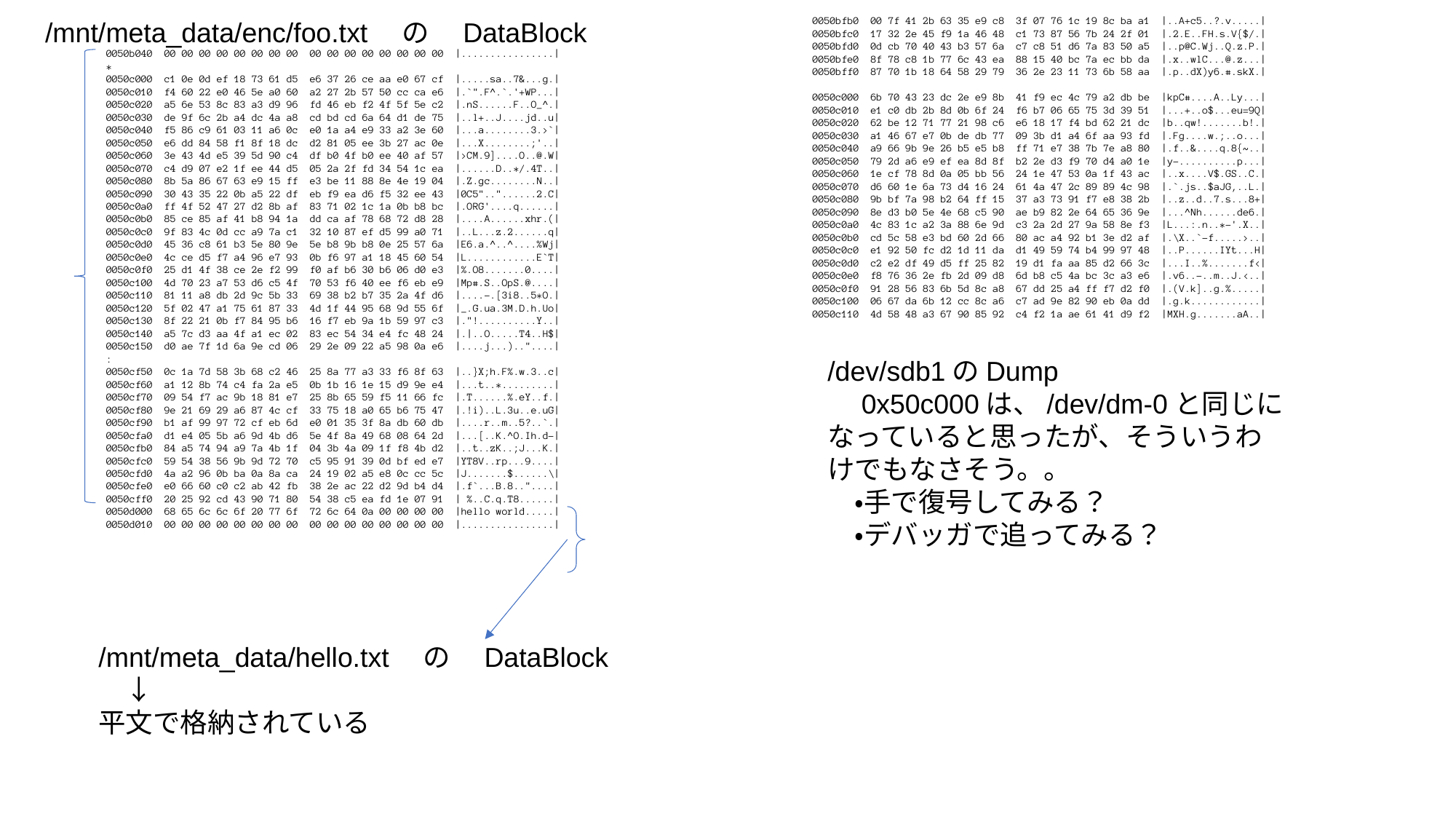

0050bfb0  00 7f 41 2b 63 35 e9 c8  3f 07 76 1c 19 8c ba a1  |..A+c5..?.v.....|
0050bfc0  17 32 2e 45 f9 1a 46 48  c1 73 87 56 7b 24 2f 01  |.2.E..FH.s.V{$/.|
0050bfd0  0d cb 70 40 43 b3 57 6a  c7 c8 51 d6 7a 83 50 a5  |..p@C.Wj..Q.z.P.|
0050bfe0  8f 78 c8 1b 77 6c 43 ea  88 15 40 bc 7a ec bb da  |.x..wlC...@.z...|
0050bff0  87 70 1b 18 64 58 29 79  36 2e 23 11 73 6b 58 aa  |.p..dX)y6.#.skX.|

0050c000  6b 70 43 23 dc 2e e9 8b  41 f9 ec 4c 79 a2 db be  |kpC#....A..Ly...|
0050c010  e1 c0 db 2b 8d 0b 6f 24  f6 b7 06 65 75 3d 39 51  |...+..o$...eu=9Q|
0050c020  62 be 12 71 77 21 98 c6  e6 18 17 f4 bd 62 21 dc  |b..qw!.......b!.|
0050c030  a1 46 67 e7 0b de db 77  09 3b d1 a4 6f aa 93 fd  |.Fg....w.;..o...|
0050c040  a9 66 9b 9e 26 b5 e5 b8  ff 71 e7 38 7b 7e a8 80  |.f..&....q.8{~..|
0050c050  79 2d a6 e9 ef ea 8d 8f  b2 2e d3 f9 70 d4 a0 1e  |y-..........p...|
0050c060  1e cf 78 8d 0a 05 bb 56  24 1e 47 53 0a 1f 43 ac  |..x....V$.GS..C.|
0050c070  d6 60 1e 6a 73 d4 16 24  61 4a 47 2c 89 89 4c 98  |.`.js..$aJG,..L.|
0050c080  9b bf 7a 98 b2 64 ff 15  37 a3 73 91 f7 e8 38 2b  |..z..d..7.s...8+|
0050c090  8e d3 b0 5e 4e 68 c5 90  ae b9 82 2e 64 65 36 9e  |...^Nh......de6.|
0050c0a0  4c 83 1c a2 3a 88 6e 9d  c3 2a 2d 27 9a 58 8e f3  |L...:.n..*-'.X..|
0050c0b0  cd 5c 58 e3 bd 60 2d 66  80 ac a4 92 b1 3e d2 af  |.\X..`-f.....>..|
0050c0c0  e1 92 50 fc d2 1d 11 da  d1 49 59 74 b4 99 97 48  |..P......IYt...H|
0050c0d0  c2 e2 df 49 d5 ff 25 82  19 d1 fa aa 85 d2 66 3c  |...I..%.......f<|
0050c0e0  f8 76 36 2e fb 2d 09 d8  6d b8 c5 4a bc 3c a3 e6  |.v6..-..m..J.<..|
0050c0f0  91 28 56 83 6b 5d 8c a8  67 dd 25 a4 ff f7 d2 f0  |.(V.k]..g.%.....|
0050c100  06 67 da 6b 12 cc 8c a6  c7 ad 9e 82 90 eb 0a dd  |.g.k............|
0050c110  4d 58 48 a3 67 90 85 92  c4 f2 1a ae 61 41 d9 f2  |MXH.g.......aA..|
/mnt/meta_data/enc/foo.txt　の　DataBlock
0050b040  00 00 00 00 00 00 00 00  00 00 00 00 00 00 00 00  |................|
*
0050c000  c1 0e 0d ef 18 73 61 d5  e6 37 26 ce aa e0 67 cf  |.....sa..7&...g.|
0050c010  f4 60 22 e0 46 5e a0 60  a2 27 2b 57 50 cc ca e6  |.`".F^.`.'+WP...|
0050c020  a5 6e 53 8c 83 a3 d9 96  fd 46 eb f2 4f 5f 5e c2  |.nS......F..O_^.|
0050c030  de 9f 6c 2b a4 dc 4a a8  cd bd cd 6a 64 d1 de 75  |..l+..J....jd..u|
0050c040  f5 86 c9 61 03 11 a6 0c  e0 1a a4 e9 33 a2 3e 60  |...a........3.>`|
0050c050  e6 dd 84 58 f1 8f 18 dc  d2 81 05 ee 3b 27 ac 0e  |...X........;'..|
0050c060  3e 43 4d e5 39 5d 90 c4  df b0 4f b0 ee 40 af 57  |>CM.9]....O..@.W|
0050c070  c4 d9 07 e2 1f ee 44 d5  05 2a 2f fd 34 54 1c ea  |......D..*/.4T..|
0050c080  8b 5a 86 67 63 e9 15 ff  e3 be 11 88 8e 4e 19 04  |.Z.gc........N..|
0050c090  30 43 35 22 0b a5 22 df  eb f9 ea d6 f5 32 ee 43  |0C5".."......2.C|
0050c0a0  ff 4f 52 47 27 d2 8b af  83 71 02 1c 1a 0b b8 bc  |.ORG'....q......|
0050c0b0  85 ce 85 af 41 b8 94 1a  dd ca af 78 68 72 d8 28  |....A......xhr.(|
0050c0c0  9f 83 4c 0d cc a9 7a c1  32 10 87 ef d5 99 a0 71  |..L...z.2......q|
0050c0d0  45 36 c8 61 b3 5e 80 9e  5e b8 9b b8 0e 25 57 6a  |E6.a.^..^....%Wj|
0050c0e0  4c ce d5 f7 a4 96 e7 93  0b f6 97 a1 18 45 60 54  |L............E`T|
0050c0f0  25 d1 4f 38 ce 2e f2 99  f0 af b6 30 b6 06 d0 e3  |%.O8.......0....|
0050c100  4d 70 23 a7 53 d6 c5 4f  70 53 f6 40 ee f6 eb e9  |Mp#.S..OpS.@....|
0050c110  81 11 a8 db 2d 9c 5b 33  69 38 b2 b7 35 2a 4f d6  |....-.[3i8..5*O.|
0050c120  5f 02 47 a1 75 61 87 33  4d 1f 44 95 68 9d 55 6f  |_.G.ua.3M.D.h.Uo|
0050c130  8f 22 21 0b f7 84 95 b6  16 f7 eb 9a 1b 59 97 c3  |."!..........Y..|
0050c140  a5 7c d3 aa 4f a1 ec 02  83 ec 54 34 e4 fc 48 24  |.|..O.....T4..H$|
0050c150  d0 ae 7f 1d 6a 9e cd 06  29 2e 09 22 a5 98 0a e6  |....j...).."....|
:
0050cf50  0c 1a 7d 58 3b 68 c2 46  25 8a 77 a3 33 f6 8f 63  |..}X;h.F%.w.3..c|
0050cf60  a1 12 8b 74 c4 fa 2a e5  0b 1b 16 1e 15 d9 9e e4  |...t..*.........|
0050cf70  09 54 f7 ac 9b 18 81 e7  25 8b 65 59 f5 11 66 fc  |.T......%.eY..f.|
0050cf80  9e 21 69 29 a6 87 4c cf  33 75 18 a0 65 b6 75 47  |.!i)..L.3u..e.uG|
0050cf90  b1 af 99 97 72 cf eb 6d  e0 01 35 3f 8a db 60 db  |....r..m..5?..`.|
0050cfa0  d1 e4 05 5b a6 9d 4b d6  5e 4f 8a 49 68 08 64 2d  |...[..K.^O.Ih.d-|
0050cfb0  84 a5 74 94 a9 7a 4b 1f  04 3b 4a 09 1f f8 4b d2  |..t..zK..;J...K.|
0050cfc0  59 54 38 56 9b 9d 72 70  c5 95 91 39 0d bf ed e7  |YT8V..rp...9....|
0050cfd0  4a a2 96 0b ba 0a 8a ca  24 19 02 a5 e8 0c cc 5c  |J.......$......\|
0050cfe0  e0 66 60 c0 c2 ab 42 fb  38 2e ac 22 d2 9d b4 d4  |.f`...B.8.."....|
0050cff0  20 25 92 cd 43 90 71 80  54 38 c5 ea fd 1e 07 91  | %..C.q.T8......|
0050d000  68 65 6c 6c 6f 20 77 6f  72 6c 64 0a 00 00 00 00  |hello world.....|
0050d010  00 00 00 00 00 00 00 00  00 00 00 00 00 00 00 00  |................|

/dev/sdb1のDump
　0x50c000は、/dev/dm-0と同じになっていると思ったが、そういうわけでもなさそう。。
　・手で復号してみる？
　・デバッガで追ってみる？

/mnt/meta_data/hello.txt　の　DataBlock
　↓
平文で格納されている